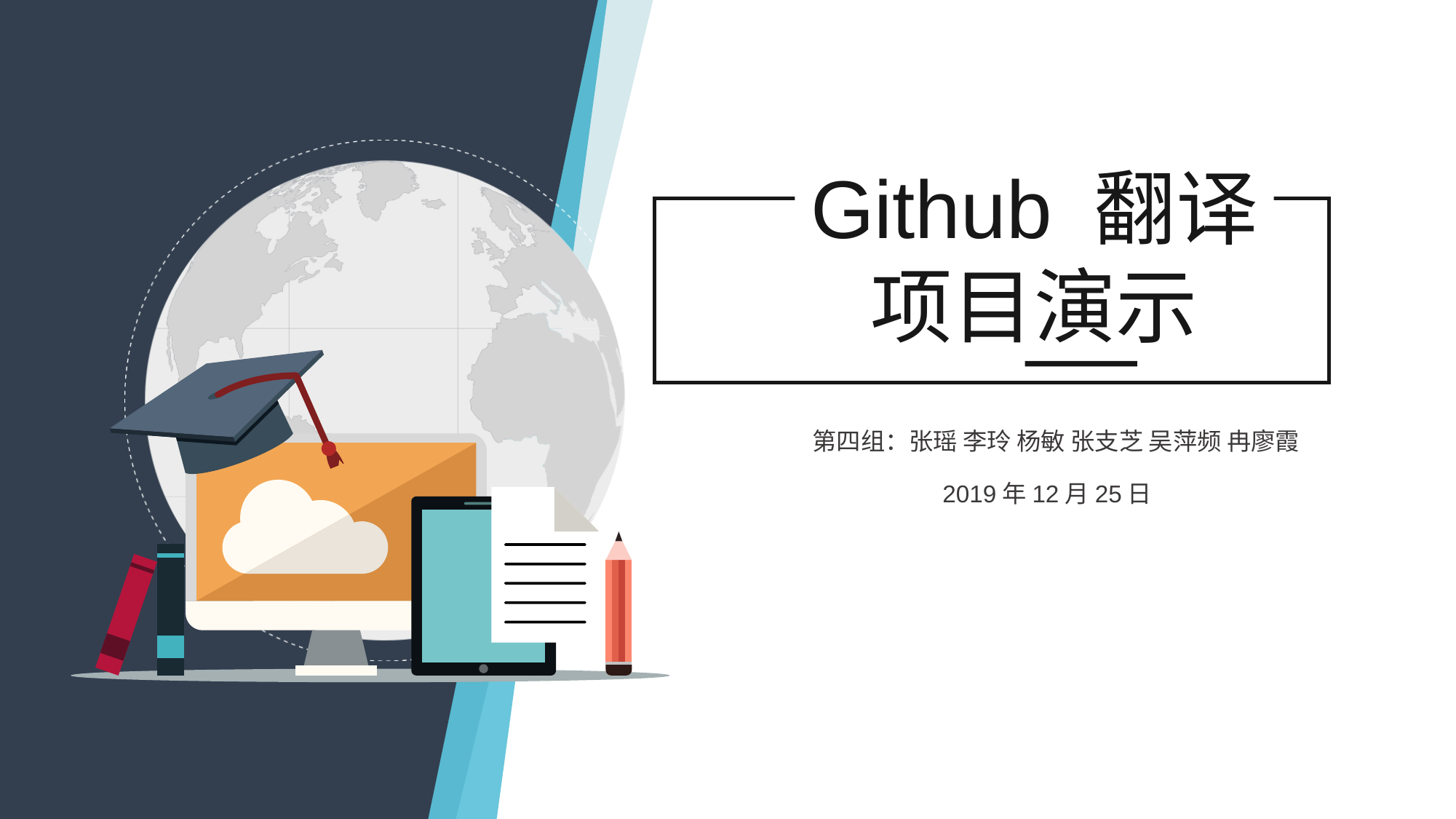

Github 翻译项目演示

第四组：张瑶 李玲 杨敏 张支芝 吴萍频 冉廖霞
2019年12月25日